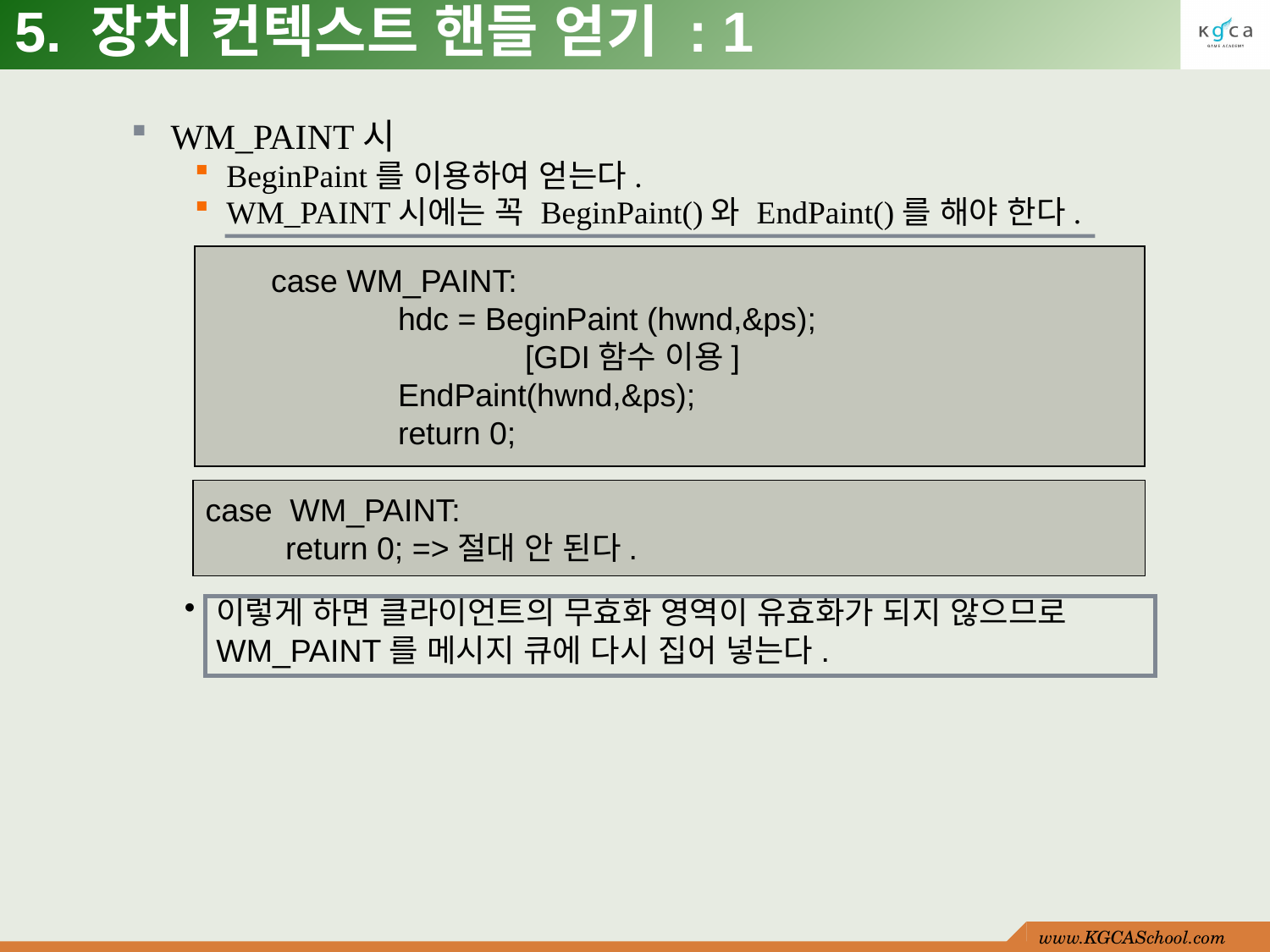

# 5. 장치 컨텍스트 핸들 얻기 : 1
WM_PAINT시
BeginPaint를 이용하여 얻는다.
WM_PAINT시에는 꼭 BeginPaint()와 EndPaint()를 해야 한다.

case WM_PAINT:
         	hdc = BeginPaint (hwnd,&ps);
		[GDI함수 이용]
         	EndPaint(hwnd,&ps);
       	return 0;
case  WM_PAINT:
         return 0; =>절대 안 된다.
이렇게 하면 클라이언트의 무효화 영역이 유효화가 되지 않으므로 WM_PAINT를 메시지 큐에 다시 집어 넣는다.